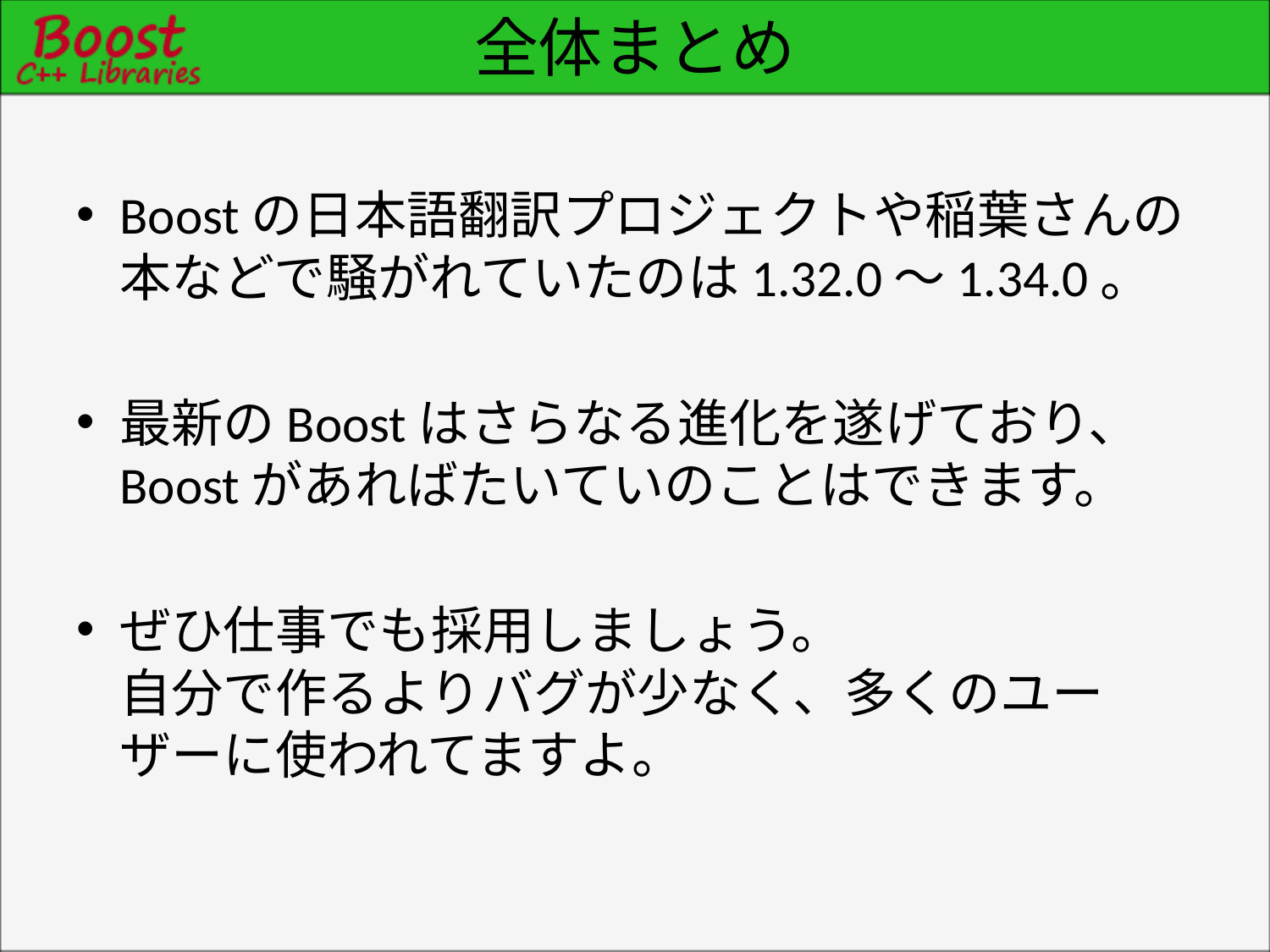

# 全体まとめ
Boostの日本語翻訳プロジェクトや稲葉さんの本などで騒がれていたのは1.32.0～1.34.0。

最新のBoostはさらなる進化を遂げており、
Boostがあればたいていのことはできます。

ぜひ仕事でも採用しましょう。
自分で作るよりバグが少なく、多くのユーザーに使われてますよ。